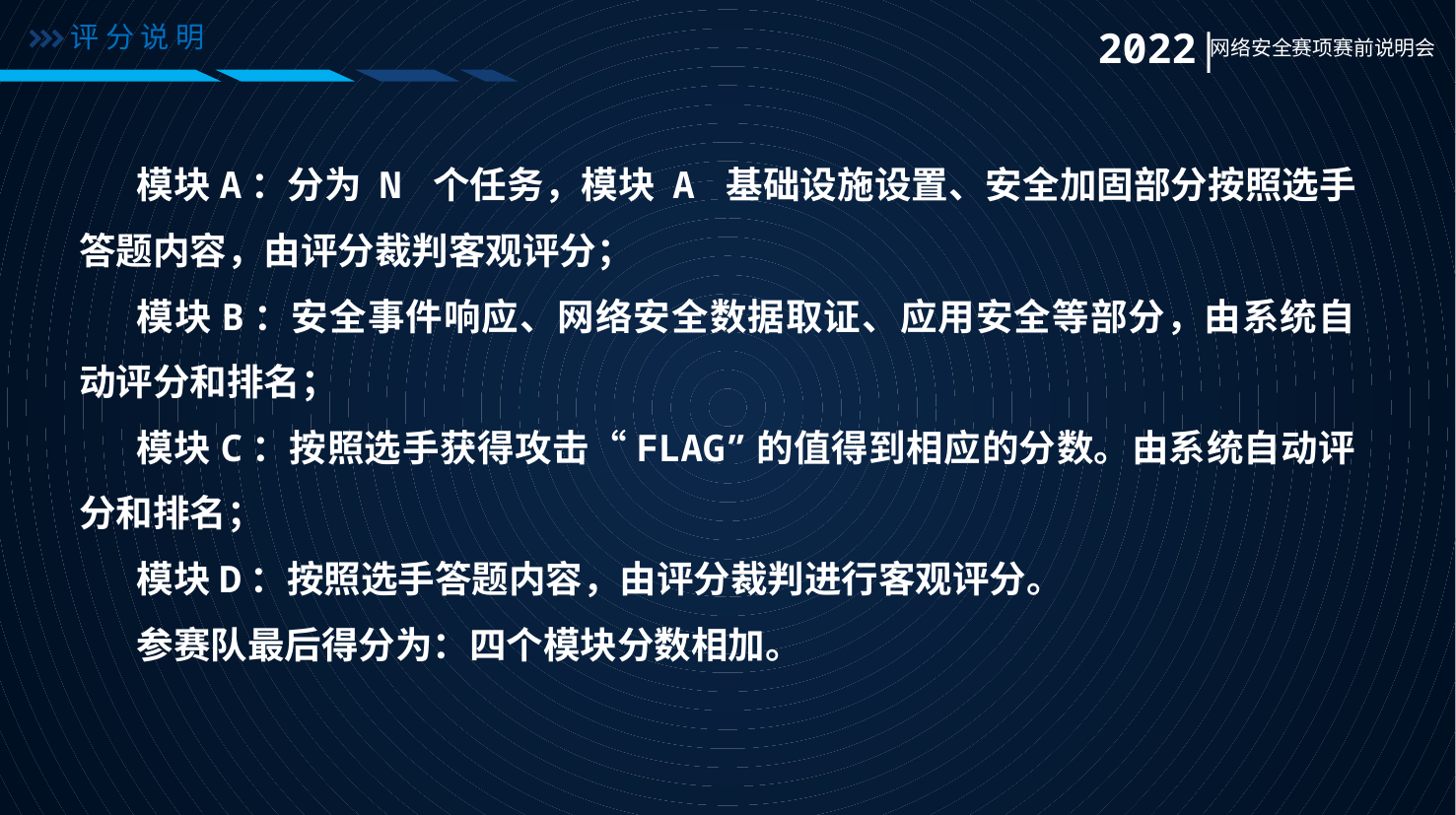

评分说明
2022|
网络安全赛项赛前说明会

模块A：分为 N 个任务，模块 A 基础设施设置、安全加固部分按照选手答题内容，由评分裁判客观评分；
模块B：安全事件响应、网络安全数据取证、应用安全等部分，由系统自动评分和排名；
模块C：按照选手获得攻击“FLAG”的值得到相应的分数。由系统自动评分和排名；
模块D：按照选手答题内容，由评分裁判进行客观评分。
参赛队最后得分为：四个模块分数相加。